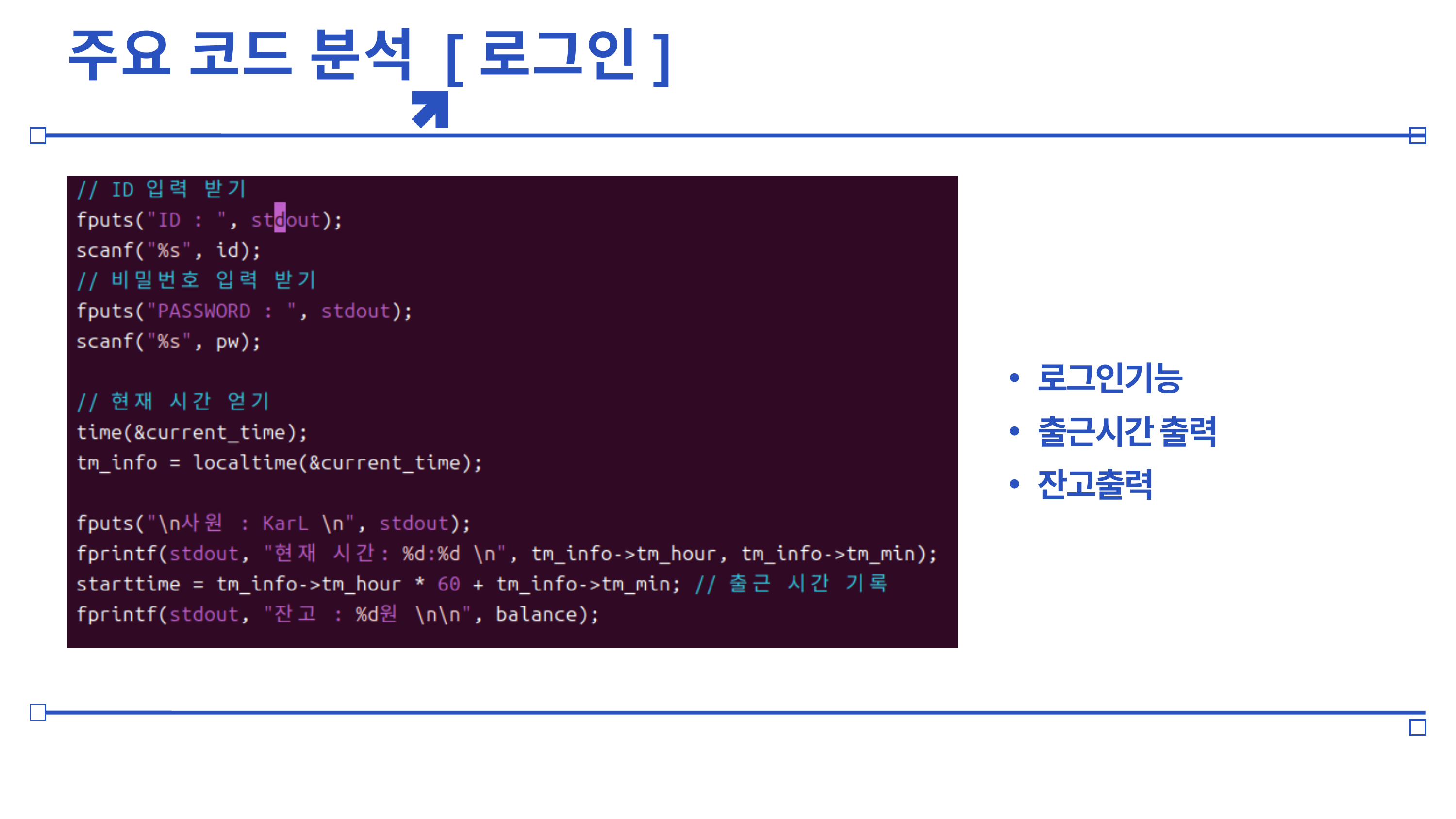

주요 코드 분석 [로그인]

로그인기능
출근시간 출력
잔고출력
ㅜ